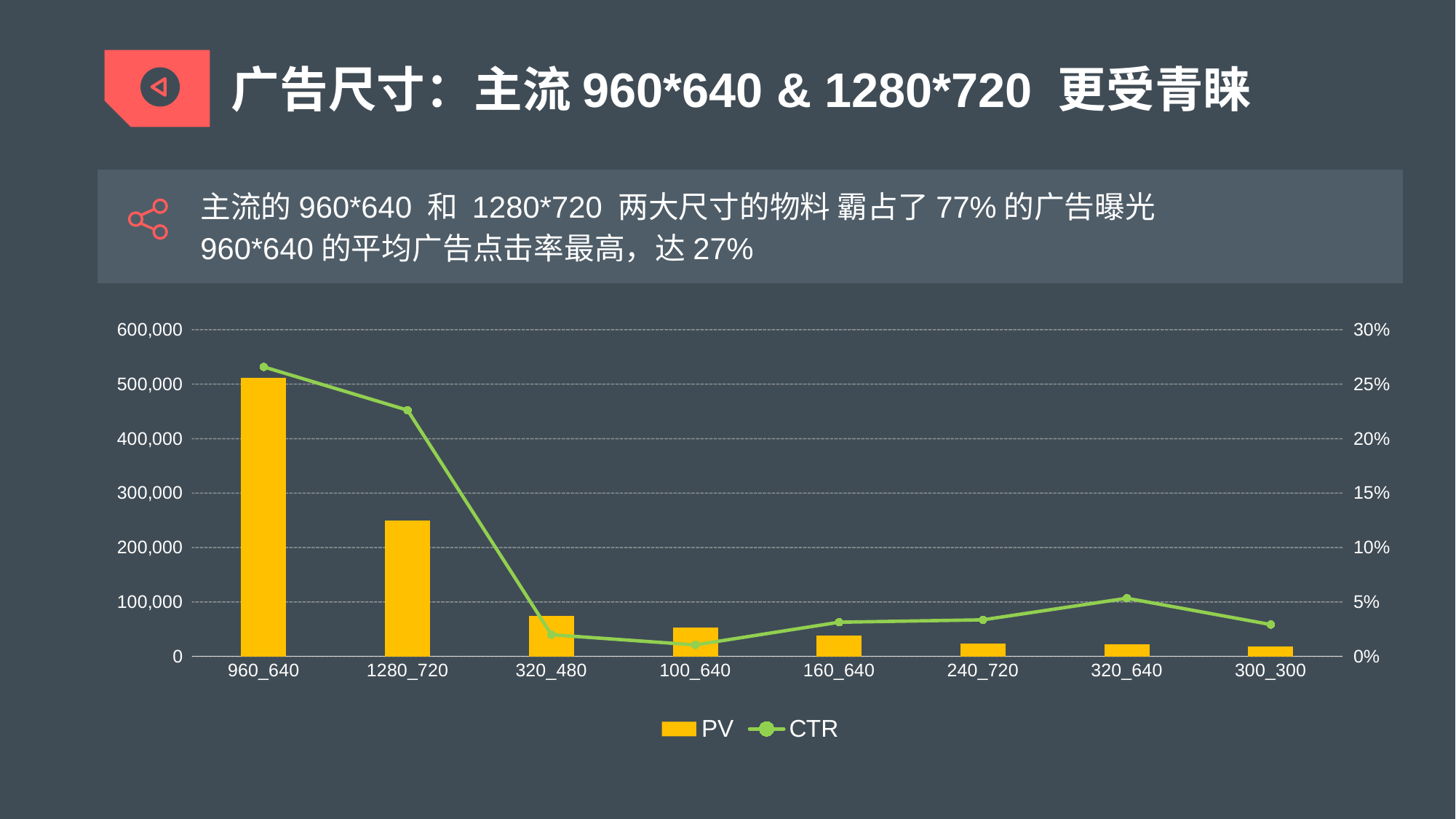

广告尺寸：主流960*640 & 1280*720 更受青睐

主流的960*640 和 1280*720 两大尺寸的物料 霸占了77%的广告曝光
960*640的平均广告点击率最高，达27%

[unsupported chart]